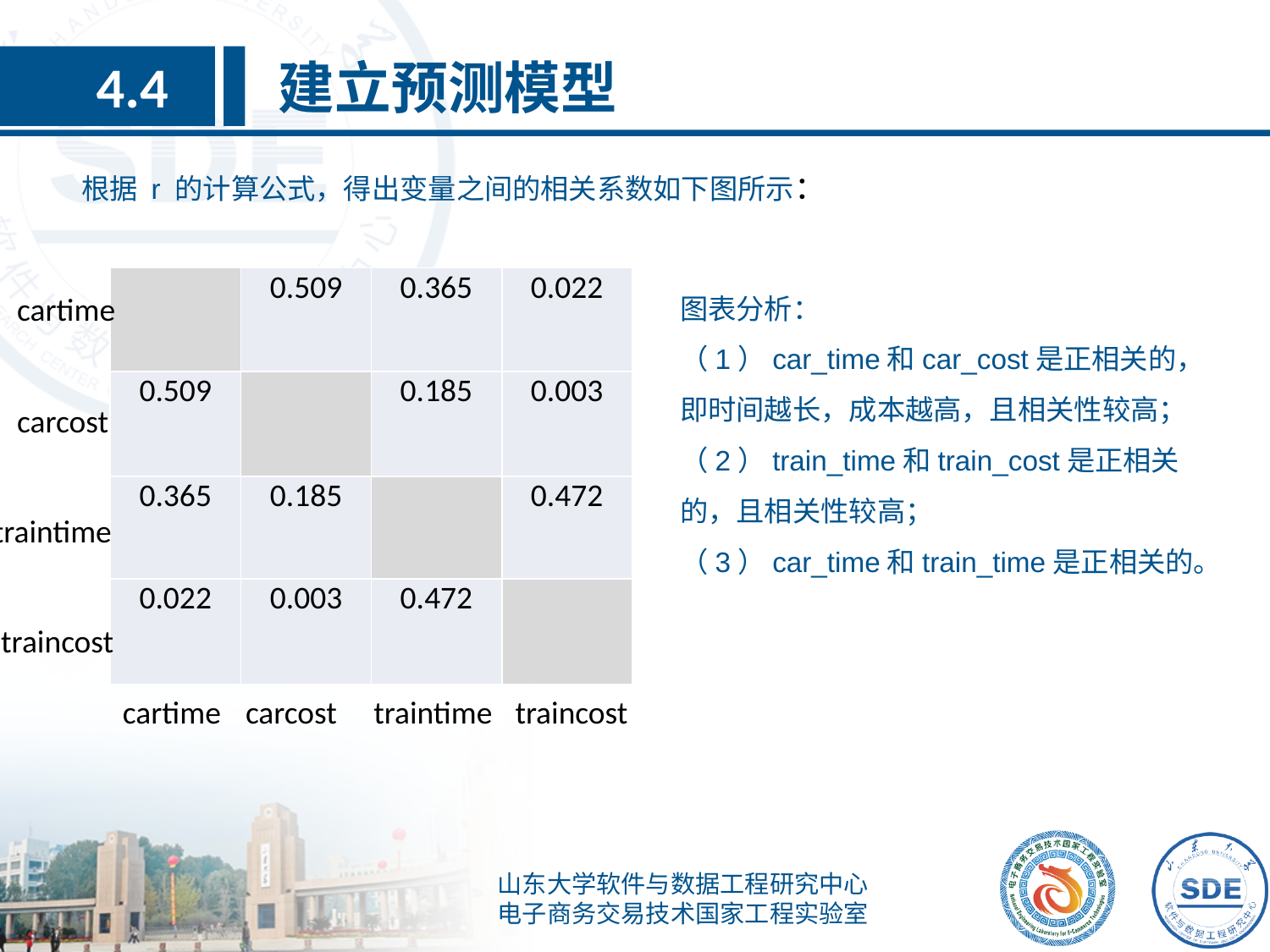

建立预测模型
4.4
根据 r 的计算公式，得出变量之间的相关系数如下图所示：
|  | 0.509 | 0.365 | 0.022 |
| --- | --- | --- | --- |
| 0.509 |  | 0.185 | 0.003 |
| 0.365 | 0.185 |  | 0.472 |
| 0.022 | 0.003 | 0.472 |  |
图表分析：
（1）car_time和car_cost是正相关的，即时间越长，成本越高，且相关性较高；
（2）train_time和train_cost是正相关的，且相关性较高；
（3）car_time和train_time是正相关的。

cartime
carcost
traintime
traincost
cartime
carcost
traintime
traincost